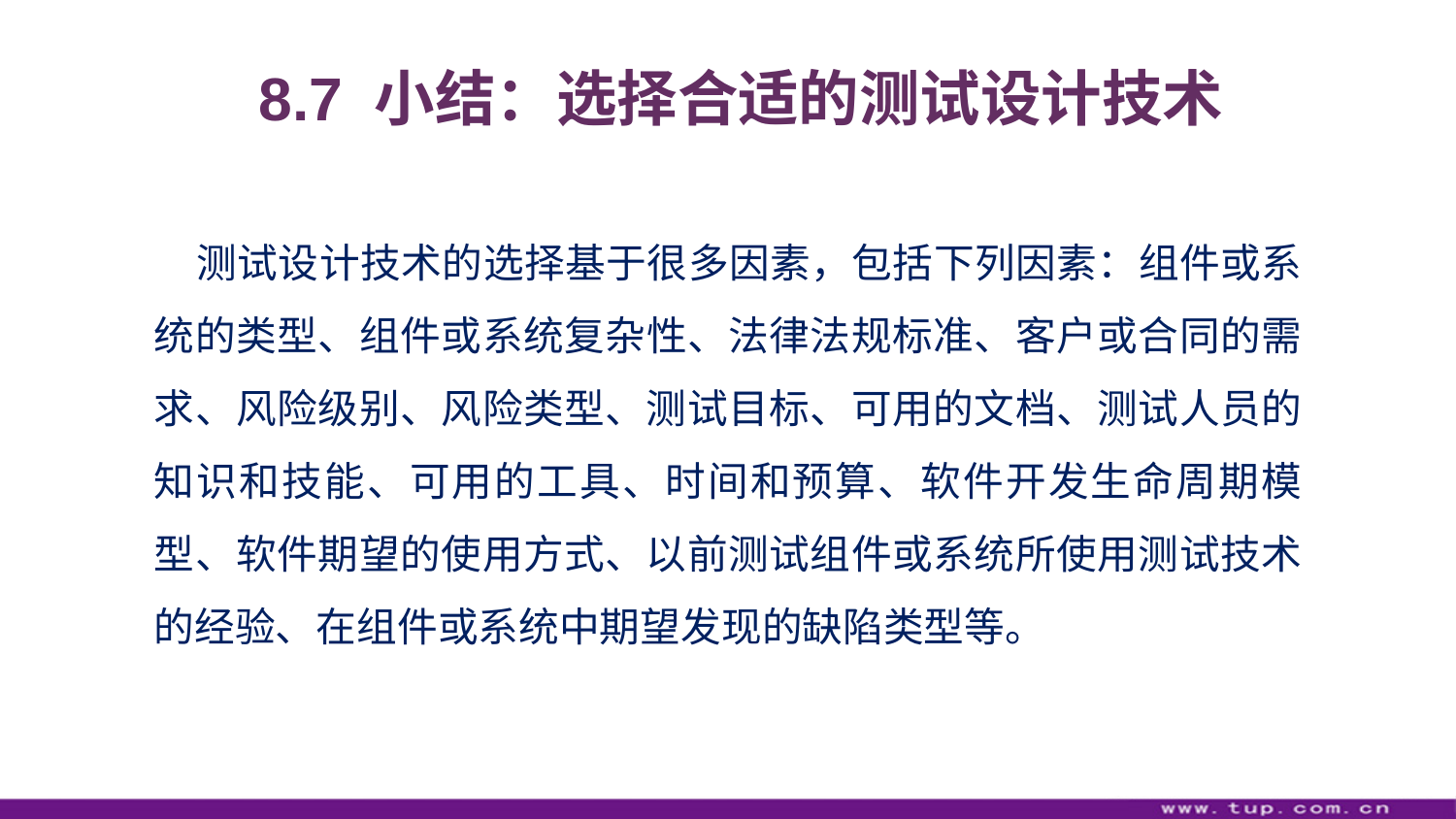

8.7 小结：选择合适的测试设计技术

测试设计技术的选择基于很多因素，包括下列因素：组件或系统的类型、组件或系统复杂性、法律法规标准、客户或合同的需求、风险级别、风险类型、测试目标、可用的文档、测试人员的知识和技能、可用的工具、时间和预算、软件开发生命周期模型、软件期望的使用方式、以前测试组件或系统所使用测试技术的经验、在组件或系统中期望发现的缺陷类型等。